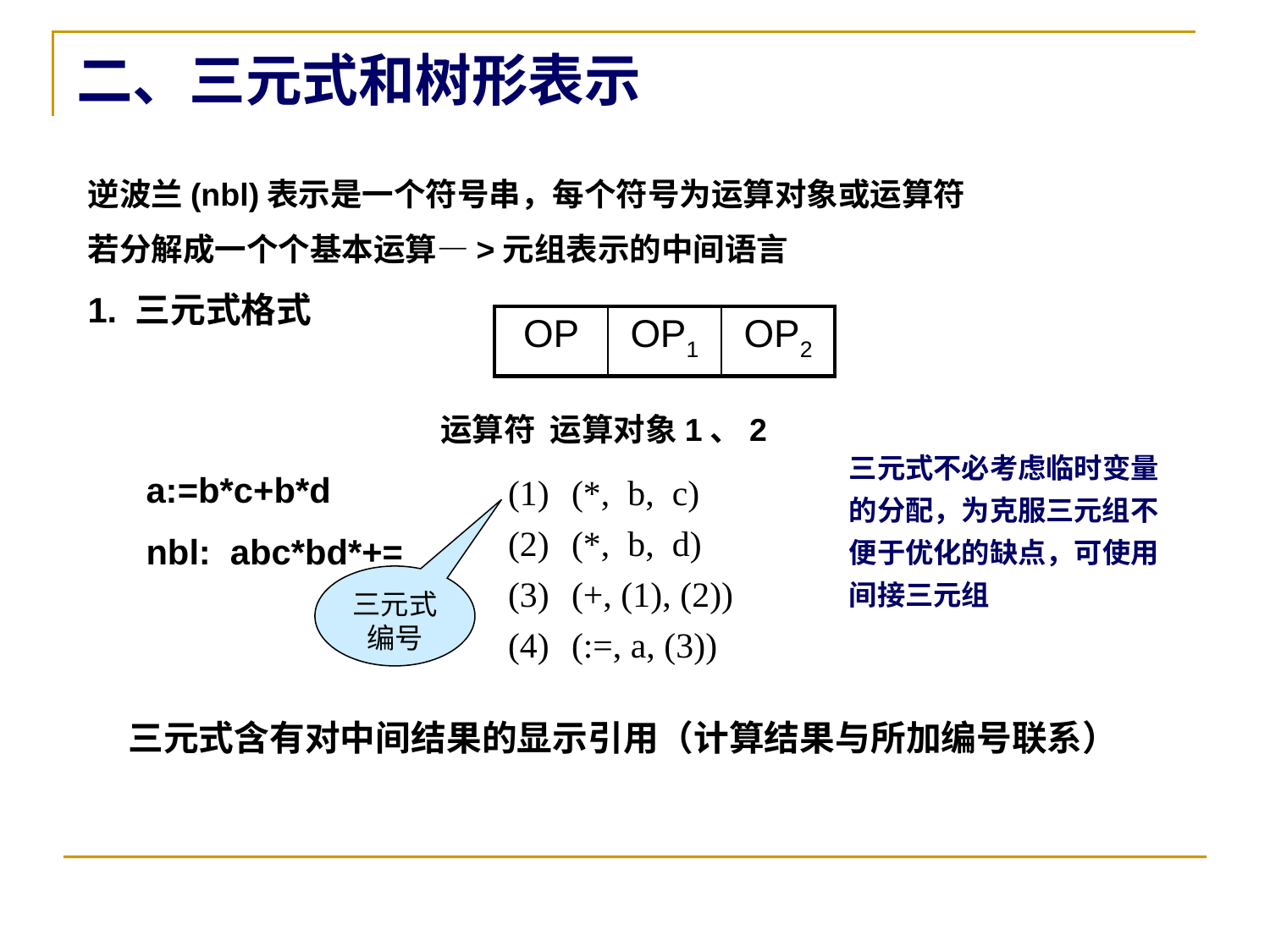

# 二、三元式和树形表示
逆波兰(nbl)表示是一个符号串，每个符号为运算对象或运算符
若分解成一个个基本运算—>元组表示的中间语言
1. 三元式格式

                                                运算符  运算对象1、2
      a:=b*c+b*d
      nbl:  abc*bd*+=

    三元式含有对中间结果的显示引用（计算结果与所加编号联系）
| OP | OP1 | OP2 |
| --- | --- | --- |
三元式不必考虑临时变量的分配，为克服三元组不便于优化的缺点，可使用间接三元组
(*,  b,  c)
(*,  b,  d)
(+, (1), (2))
(:=, a, (3))
三元式编号
64